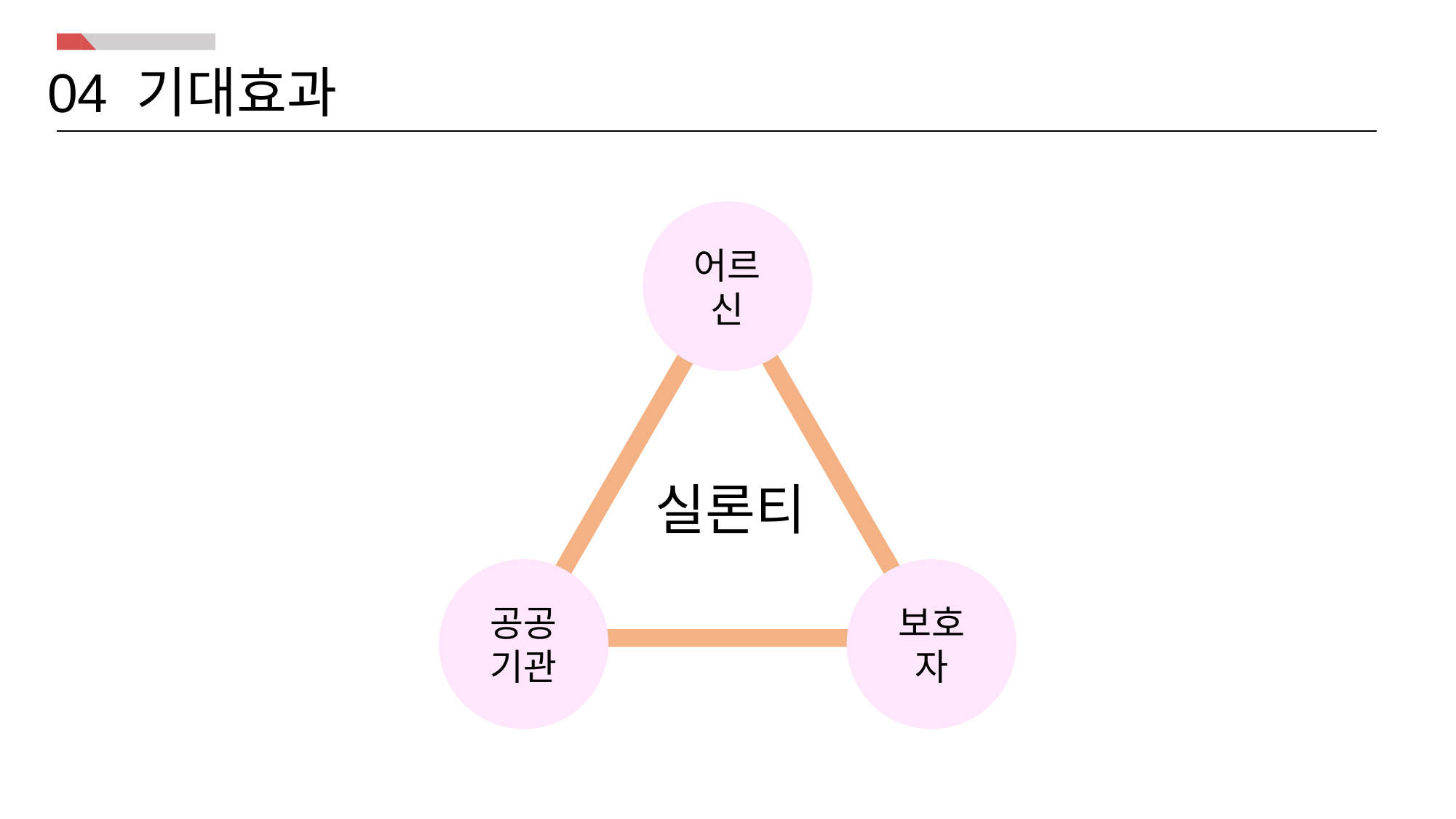

04 기대효과
어르신

실론티
공공
기관
보호자